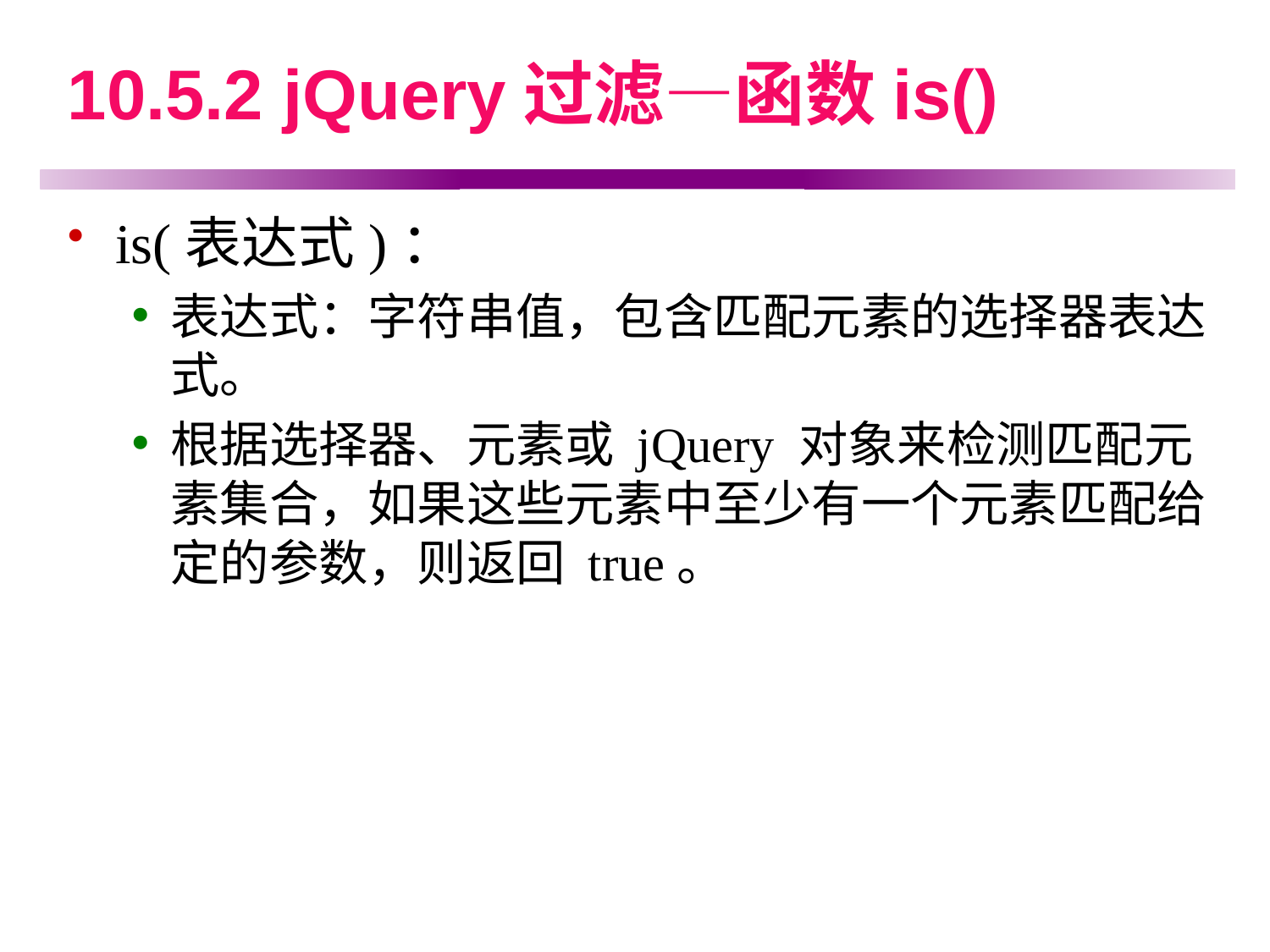

# 10.5.2 jQuery过滤—函数is()
is(表达式)：
表达式：字符串值，包含匹配元素的选择器表达式。
根据选择器、元素或 jQuery 对象来检测匹配元素集合，如果这些元素中至少有一个元素匹配给定的参数，则返回 true。